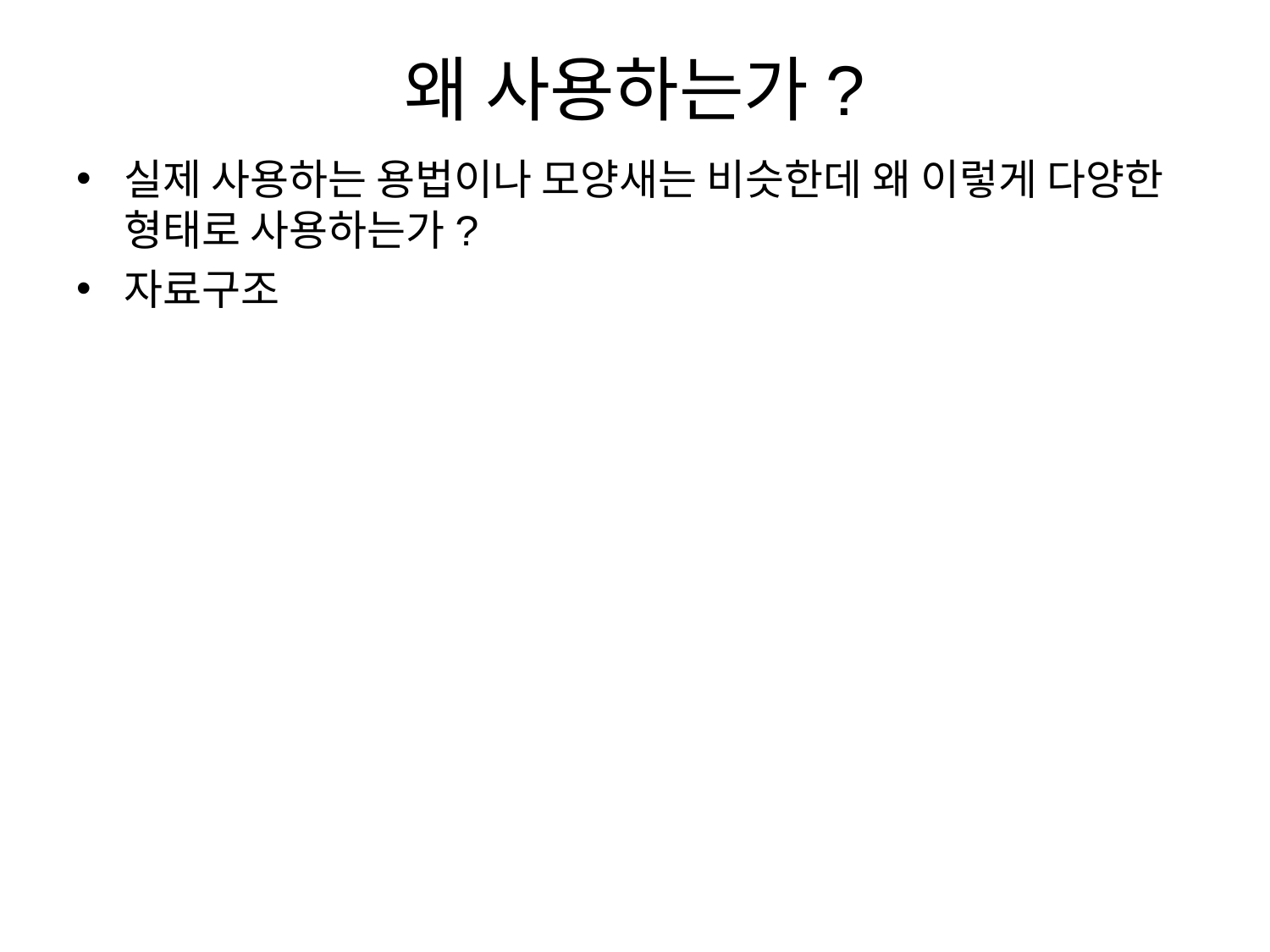

# 왜 사용하는가?
실제 사용하는 용법이나 모양새는 비슷한데 왜 이렇게 다양한 형태로 사용하는가?
자료구조